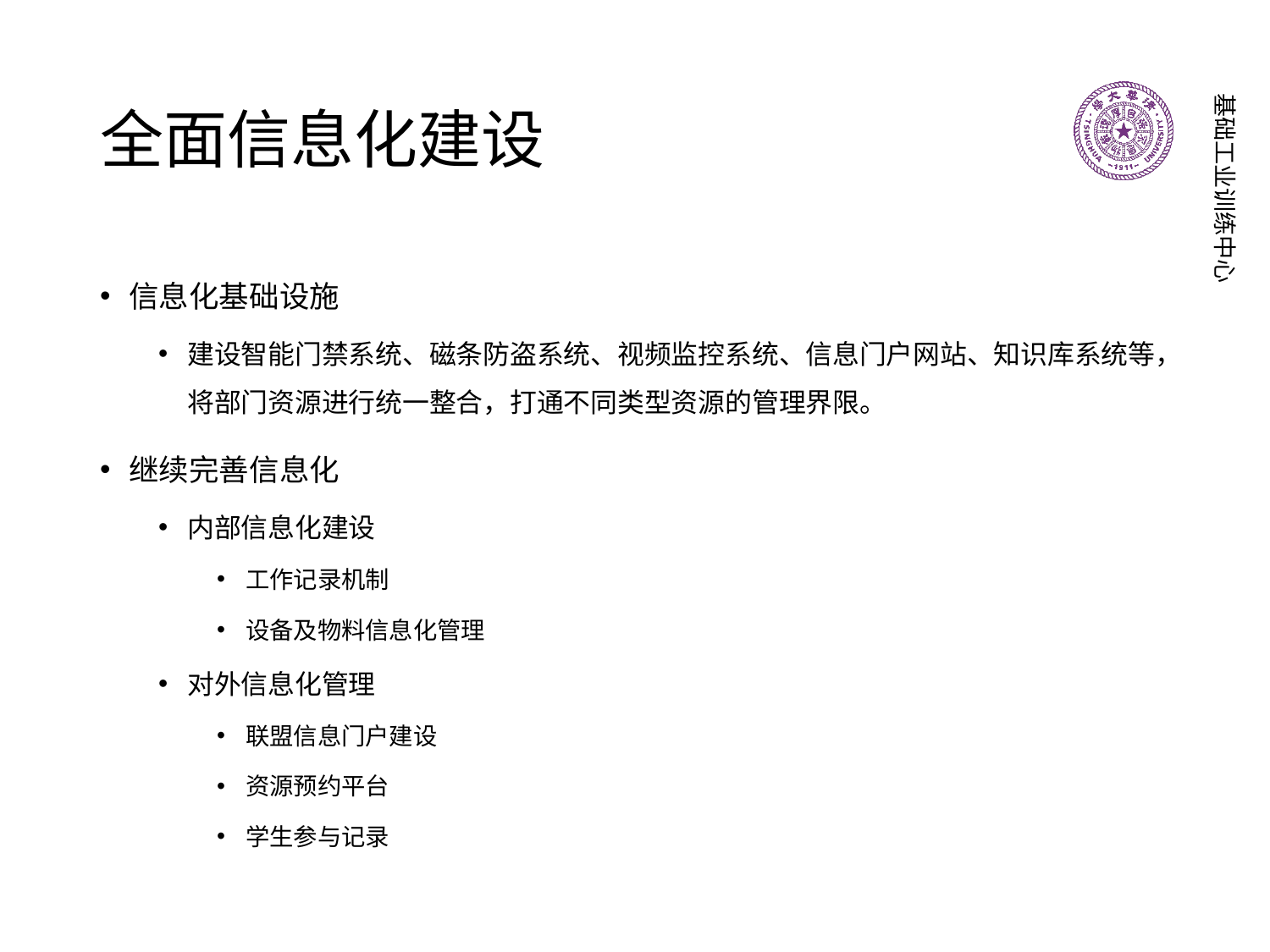

# 全面信息化建设
信息化基础设施
建设智能门禁系统、磁条防盗系统、视频监控系统、信息门户网站、知识库系统等，将部门资源进行统一整合，打通不同类型资源的管理界限。
继续完善信息化
内部信息化建设
工作记录机制
设备及物料信息化管理
对外信息化管理
联盟信息门户建设
资源预约平台
学生参与记录